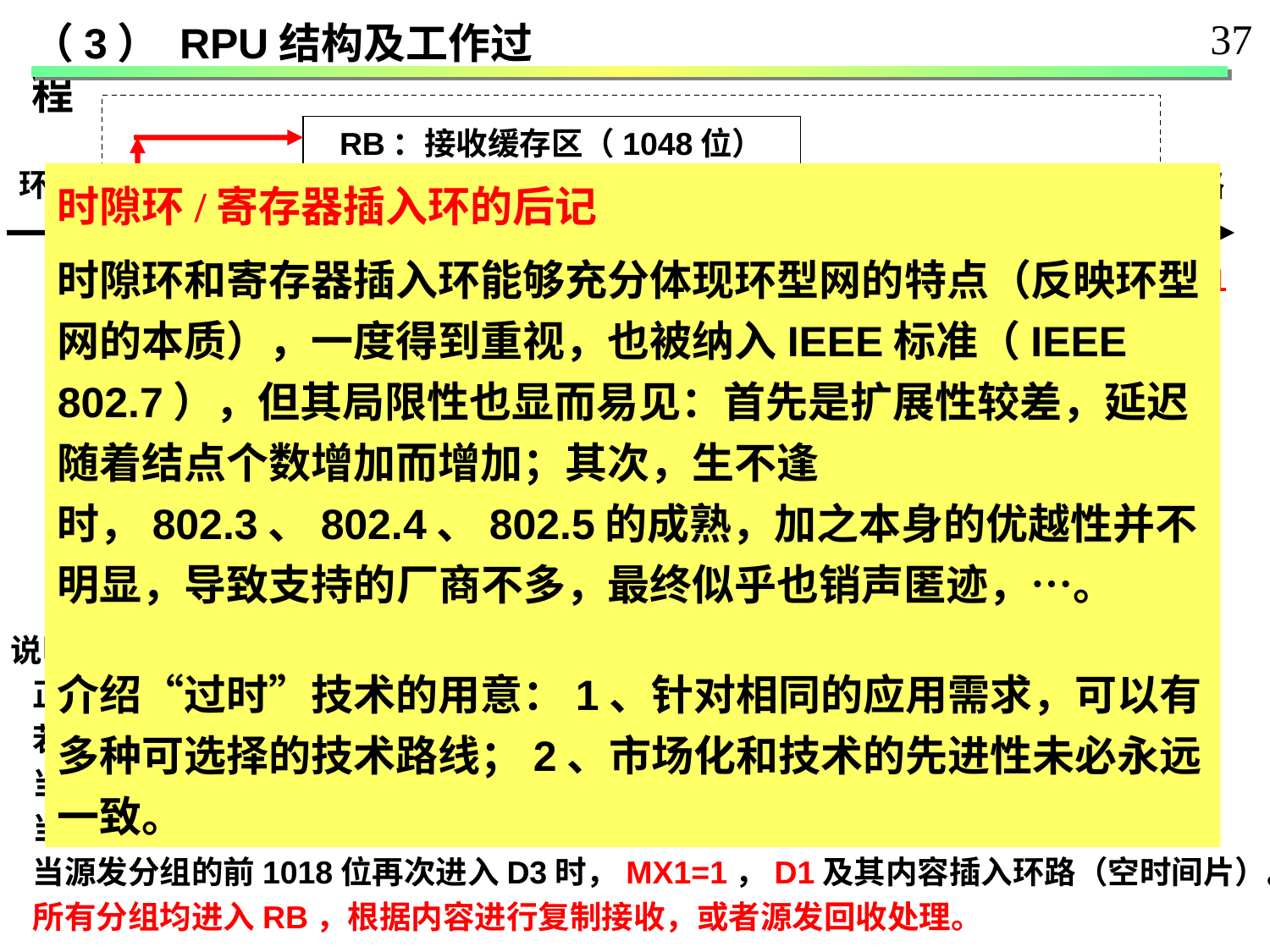

37
（3） RPU结构及工作过程

RB：接收缓存区（1048位）

环路
环路

X
0
1
2  3

D1

MX1=1

TBS（32位）

1  5     8      8                  8   1 1
1
2

MX2

D2

TBL（1048位）

1  5      16                   1008    8  2  7  1
1
2

D3
MX3=2

时隙环/寄存器插入环的后记
时隙环和寄存器插入环能够充分体现环型网的特点（反映环型网的本质），一度得到重视，也被纳入IEEE标准（IEEE 802.7），但其局限性也显而易见：首先是扩展性较差，延迟随着结点个数增加而增加；其次，生不逢时，802.3、802.4、802.5的成熟，加之本身的优越性并不明显，导致支持的厂商不多，最终似乎也销声匿迹，…。

介绍“过时”技术的用意：1、针对相同的应用需求，可以有多种可选择的技术路线；2、市场化和技术的先进性未必永远一致。
说明：TBS/TBL分别表示拟插入的短/长满时间片（携带逻辑小分组）。
  正常情况，MX1=1，RPU插入D1，利用2位延迟，判断空时间片，同时转发数据；
  若有数据传输，形成数据分组，并填入TBS或者TBL（MX3=1）；
  当 B1=‘0’（F/E=0，空时间片）时，MX1=3，TBL插入环路，发送数据分组；
  当移出22位后，MX3=2，仅D3插入环路，继续发送数据分组；
  当源发分组的前1018位再次进入D3时，MX1=1，D1及其内容插入环路（空时间片）。
  所有分组均进入RB，根据内容进行复制接收，或者源发回收处理。